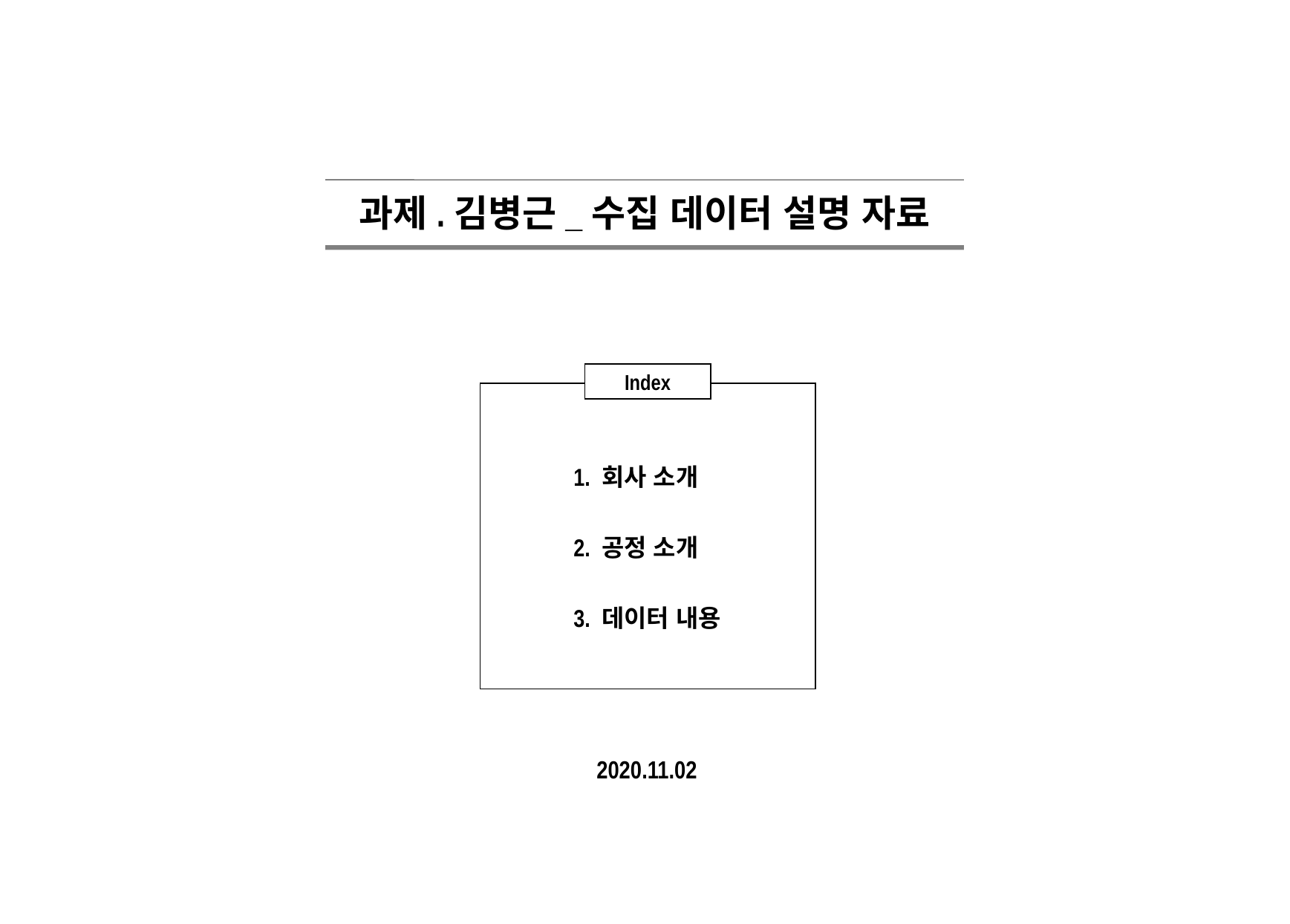

과제.김병근_수집 데이터 설명 자료

Index

1. 회사 소개

2. 공정 소개

3. 데이터 내용
2020.11.02